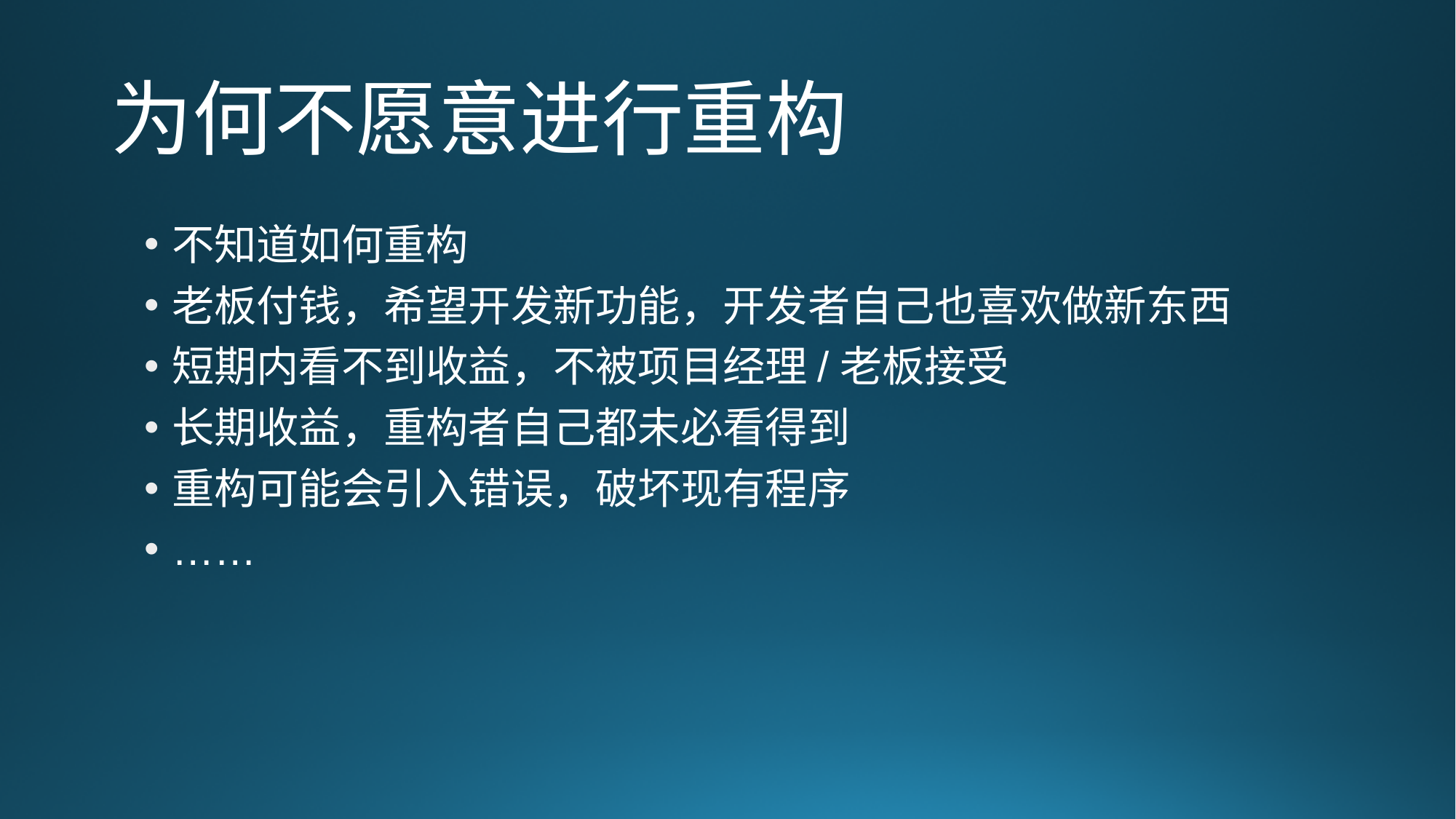

# 为何不愿意进行重构
不知道如何重构
老板付钱，希望开发新功能，开发者自己也喜欢做新东西
短期内看不到收益，不被项目经理/老板接受
长期收益，重构者自己都未必看得到
重构可能会引入错误，破坏现有程序
……